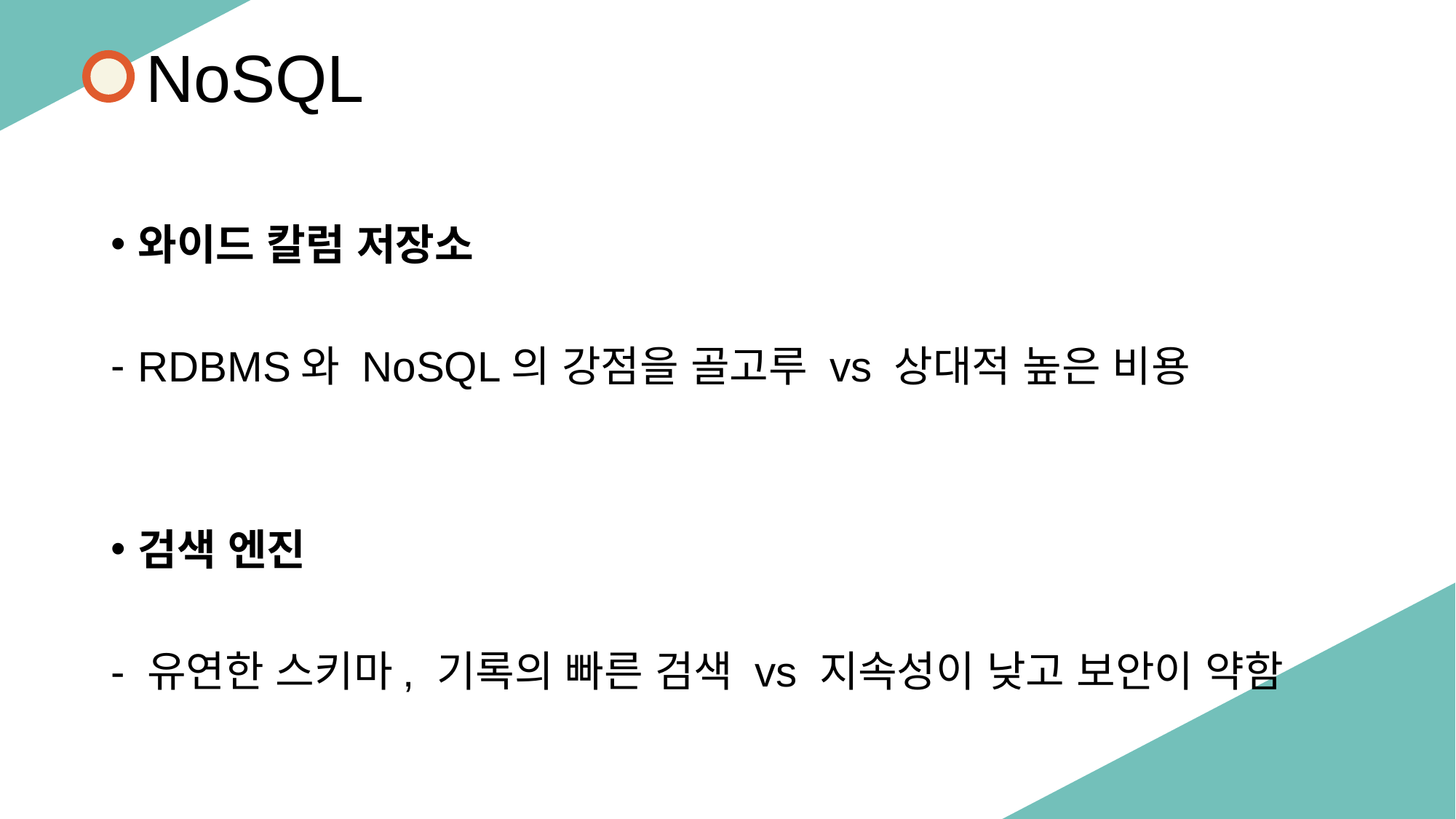

NoSQL

와이드 칼럼 저장소

RDBMS와 NoSQL의 강점을 골고루 vs 상대적 높은 비용

검색 엔진

- 유연한 스키마, 기록의 빠른 검색 vs 지속성이 낮고 보안이 약함